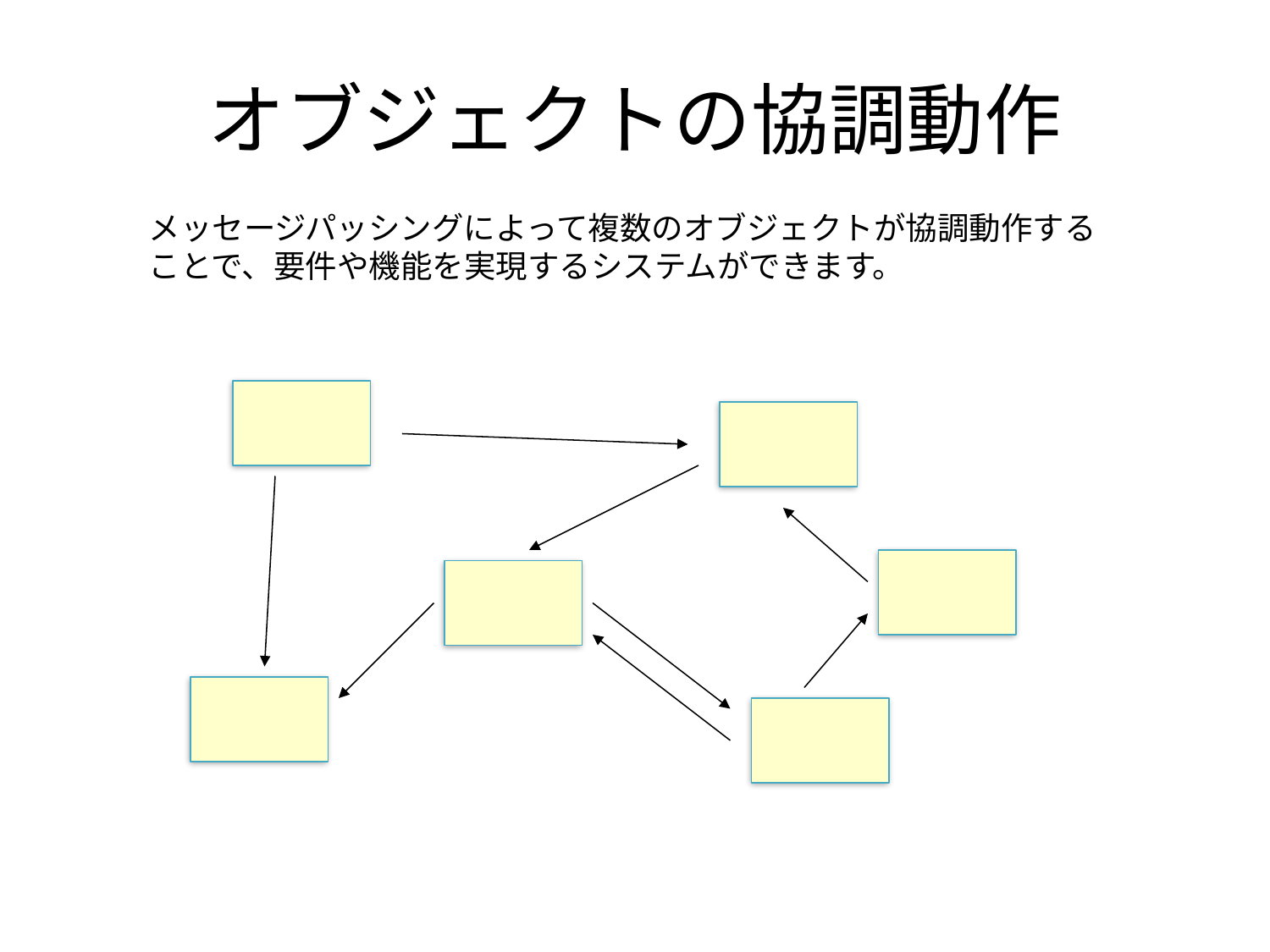

# オブジェクトの協調動作
メッセージパッシングによって複数のオブジェクトが協調動作することで、要件や機能を実現するシステムができます。